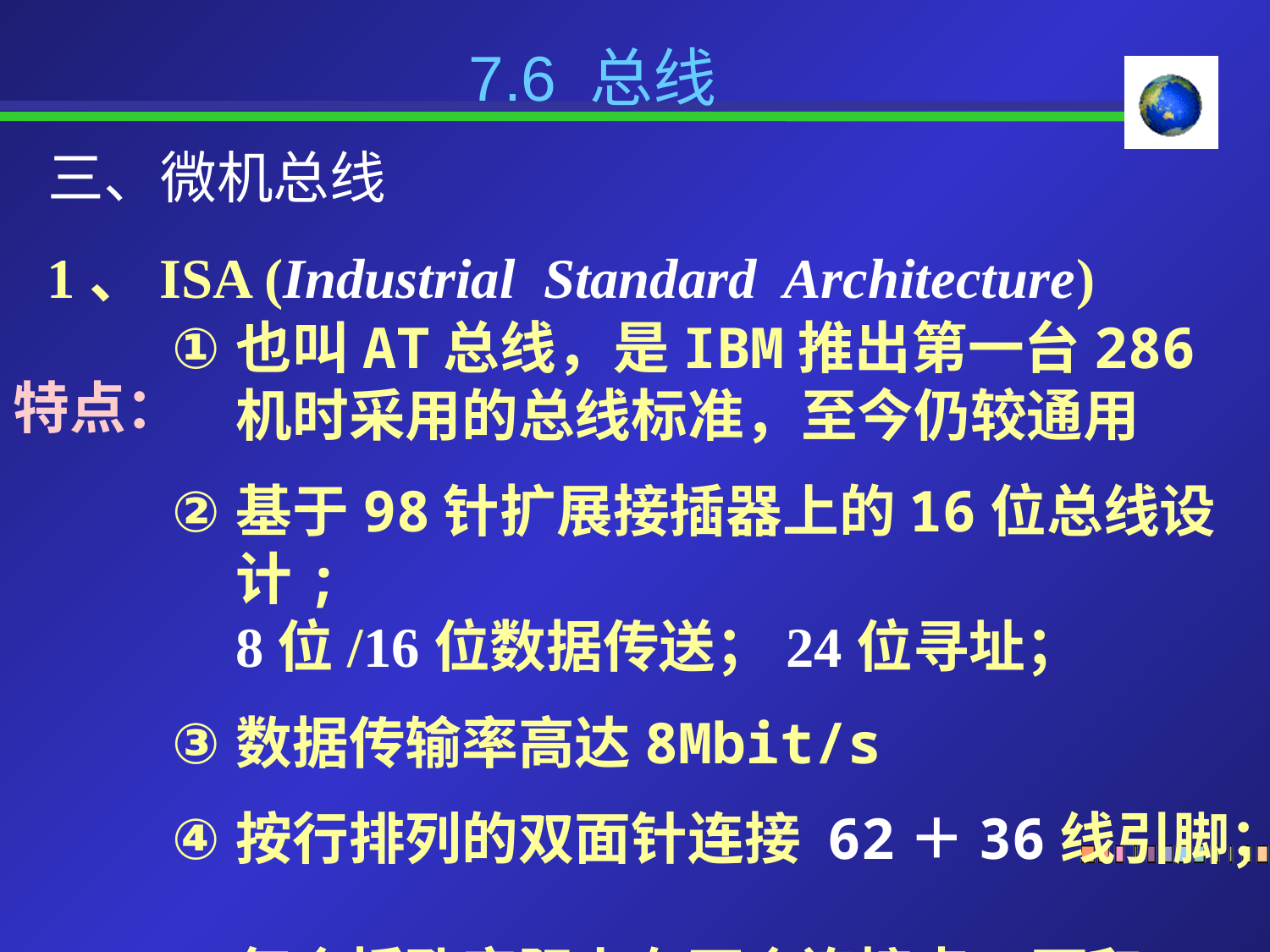

7.6 总线
三、微机总线
1、ISA (Industrial  Standard  Architecture)
也叫AT总线，是IBM推出第一台286机时采用的总线标准，至今仍较通用
基于98针扩展接插器上的16位总线设计;
8位/16位数据传送；24位寻址；
数据传输率高达8Mbit/s
按行排列的双面针连接 62＋36线引脚；
每个插孔实际上有两个连接点A面和B面
特点：
114